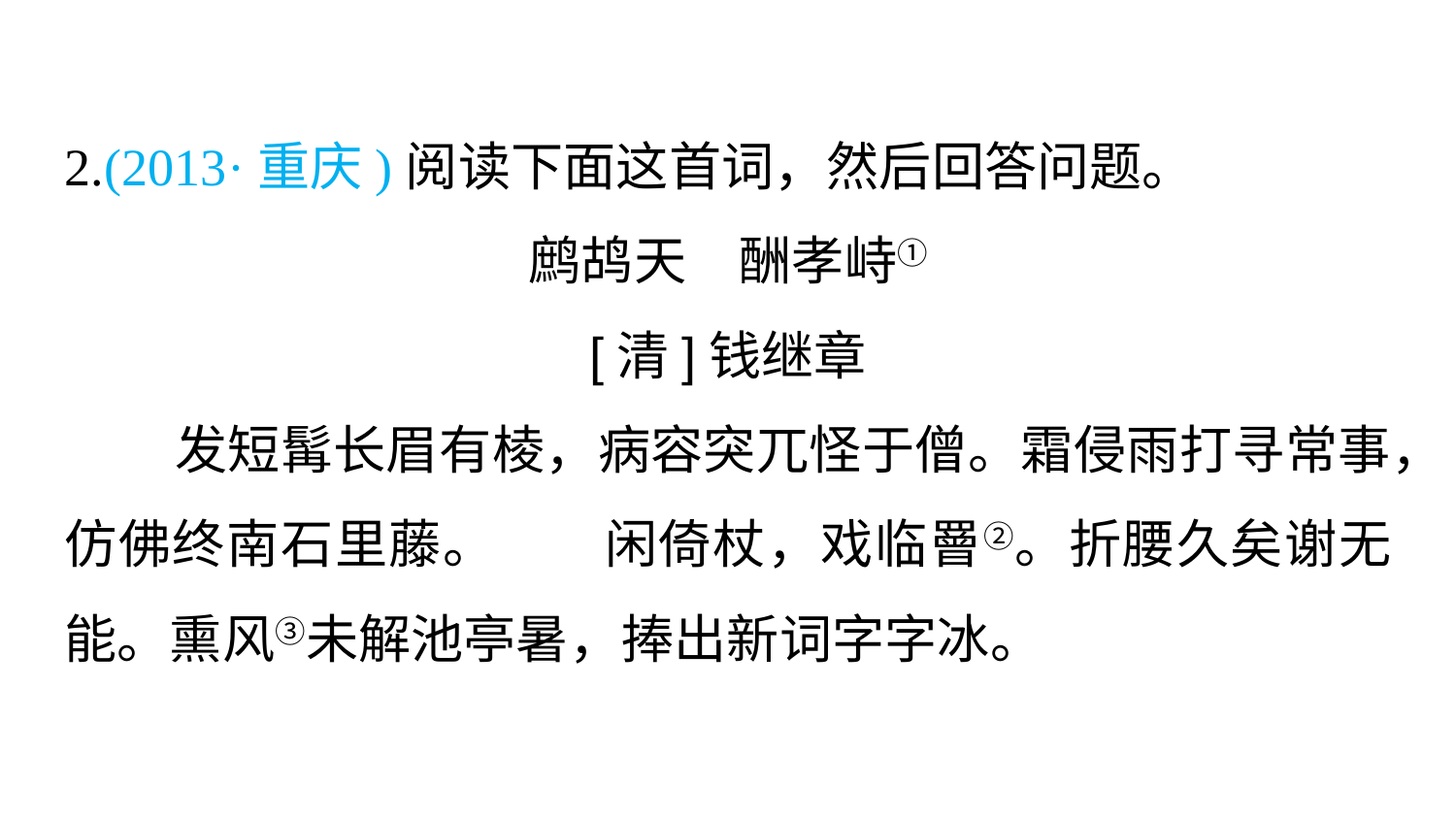

2.(2013·重庆)阅读下面这首词，然后回答问题。
鹧鸪天　酬孝峙①
[清]钱继章
        发短髯长眉有棱，病容突兀怪于僧。霜侵雨打寻常事，仿佛终南石里藤。　　闲倚杖，戏临罾②。折腰久矣谢无能。熏风③未解池亭暑，捧出新词字字冰。